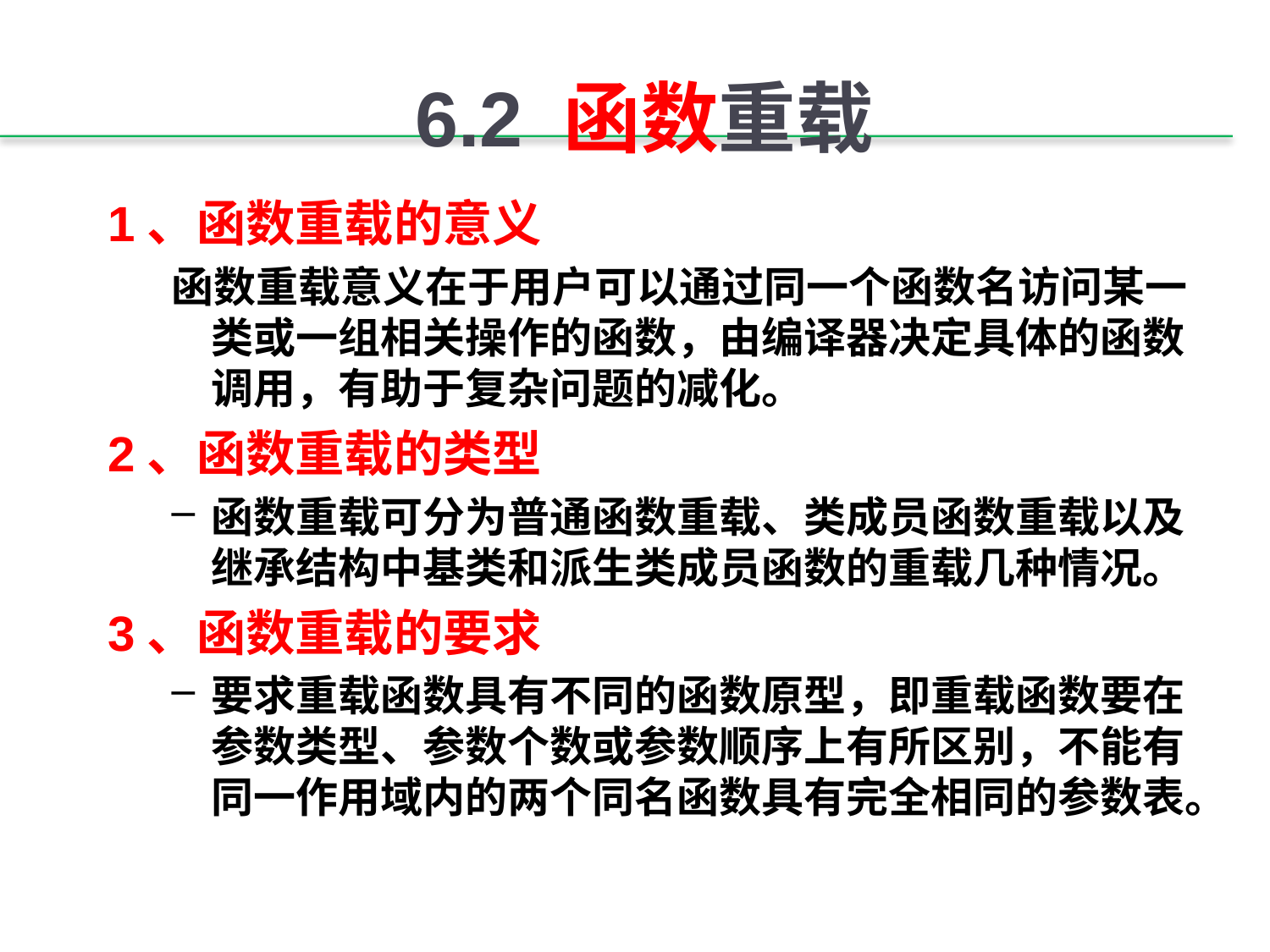

# 6.2 函数重载
1、函数重载的意义
函数重载意义在于用户可以通过同一个函数名访问某一类或一组相关操作的函数，由编译器决定具体的函数调用，有助于复杂问题的减化。
2、函数重载的类型
函数重载可分为普通函数重载、类成员函数重载以及继承结构中基类和派生类成员函数的重载几种情况。
3、函数重载的要求
要求重载函数具有不同的函数原型，即重载函数要在参数类型、参数个数或参数顺序上有所区别，不能有同一作用域内的两个同名函数具有完全相同的参数表。